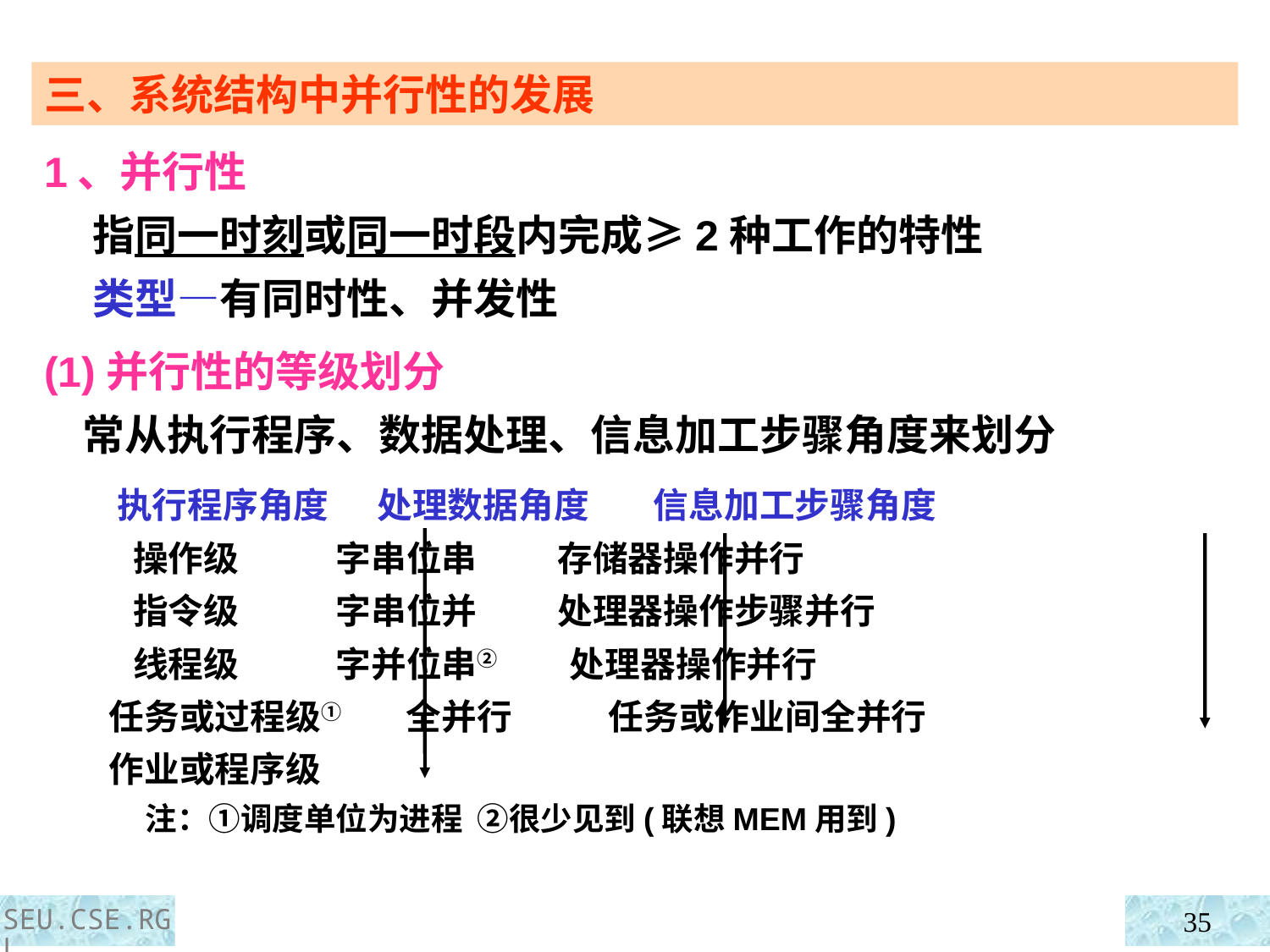

三、系统结构中并行性的发展
1、并行性
    指同一时刻或同一时段内完成≥2种工作的特性
    类型—有同时性、并发性
(1)并行性的等级划分
   常从执行程序、数据处理、信息加工步骤角度来划分
        执行程序角度      处理数据角度        信息加工步骤角度
          操作级            字串位串          存储器操作并行
          指令级            字串位并          处理器操作步骤并行
          线程级            字并位串②         处理器操作并行
       任务或过程级①        全并行            任务或作业间全并行
       作业或程序级
             注：①调度单位为进程  ②很少见到(联想MEM用到)

SEU.CSE.RGL
35